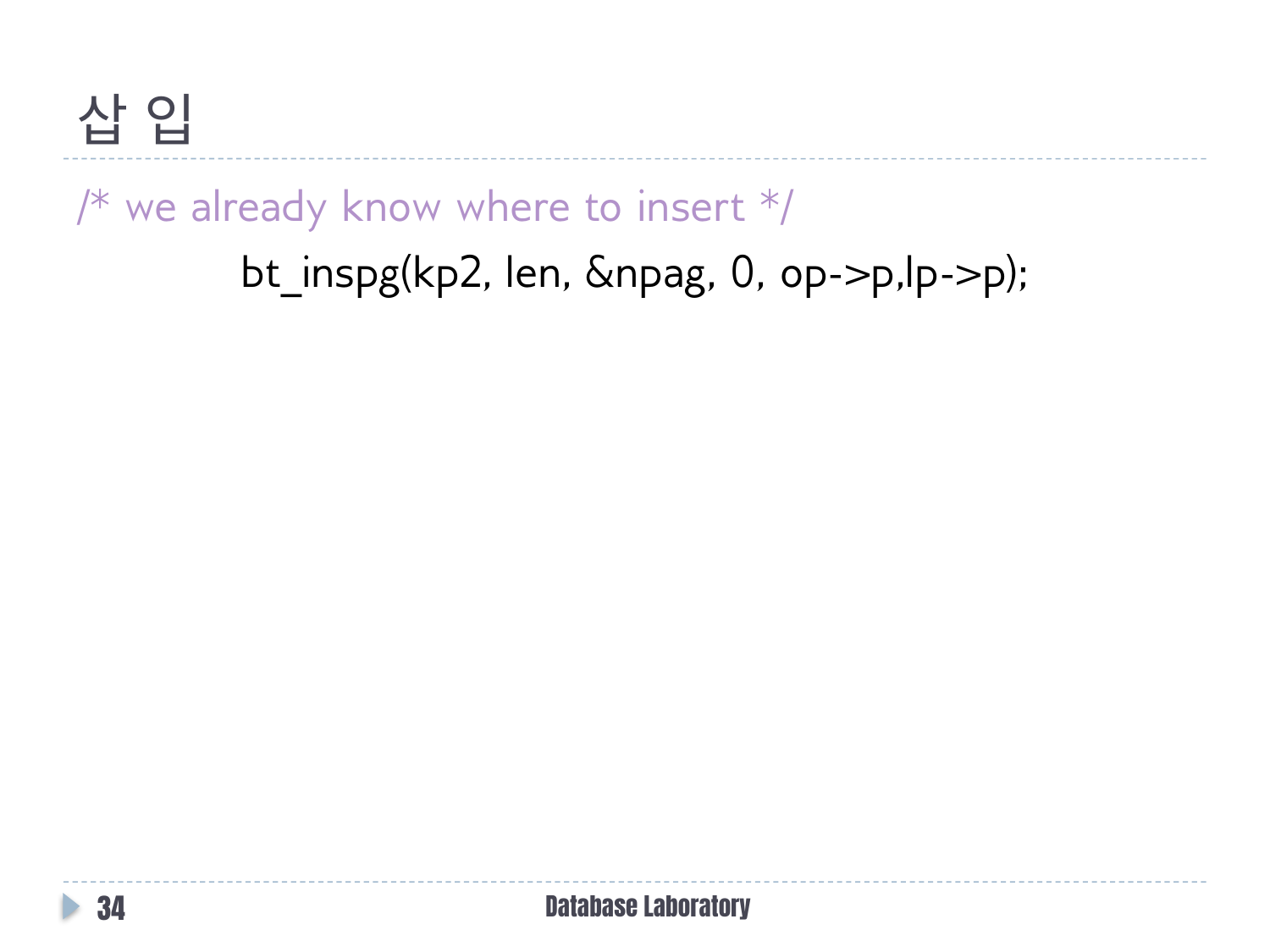

# 삽 입
/* we already know where to insert */
		bt_inspg(kp2, len, &npag, 0, op->p,lp->p);